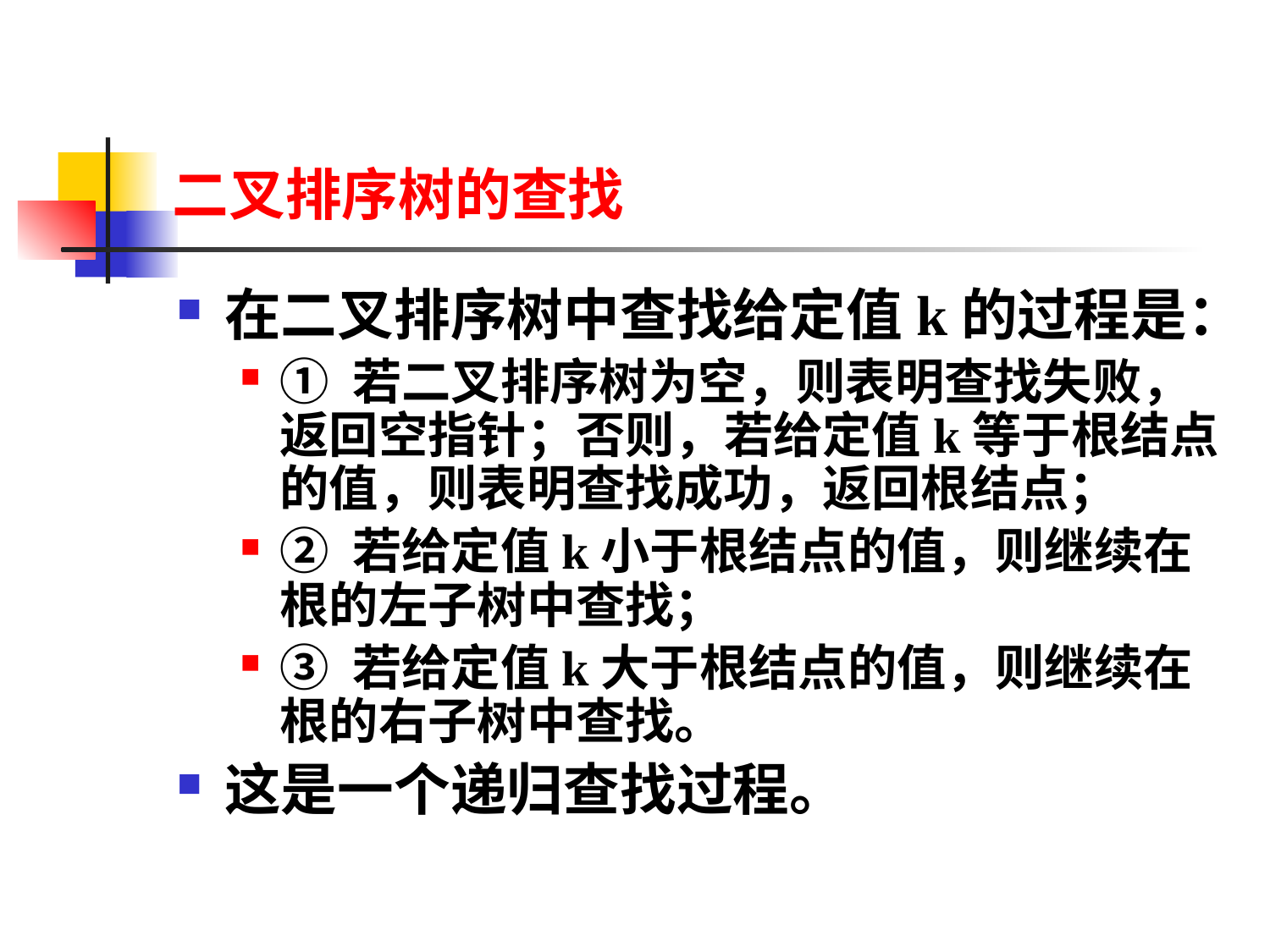

# 二叉排序树的查找
在二叉排序树中查找给定值k的过程是：
① 若二叉排序树为空，则表明查找失败，返回空指针；否则，若给定值k等于根结点的值，则表明查找成功，返回根结点；
② 若给定值k小于根结点的值，则继续在根的左子树中查找；
③ 若给定值k大于根结点的值，则继续在根的右子树中查找。
这是一个递归查找过程。